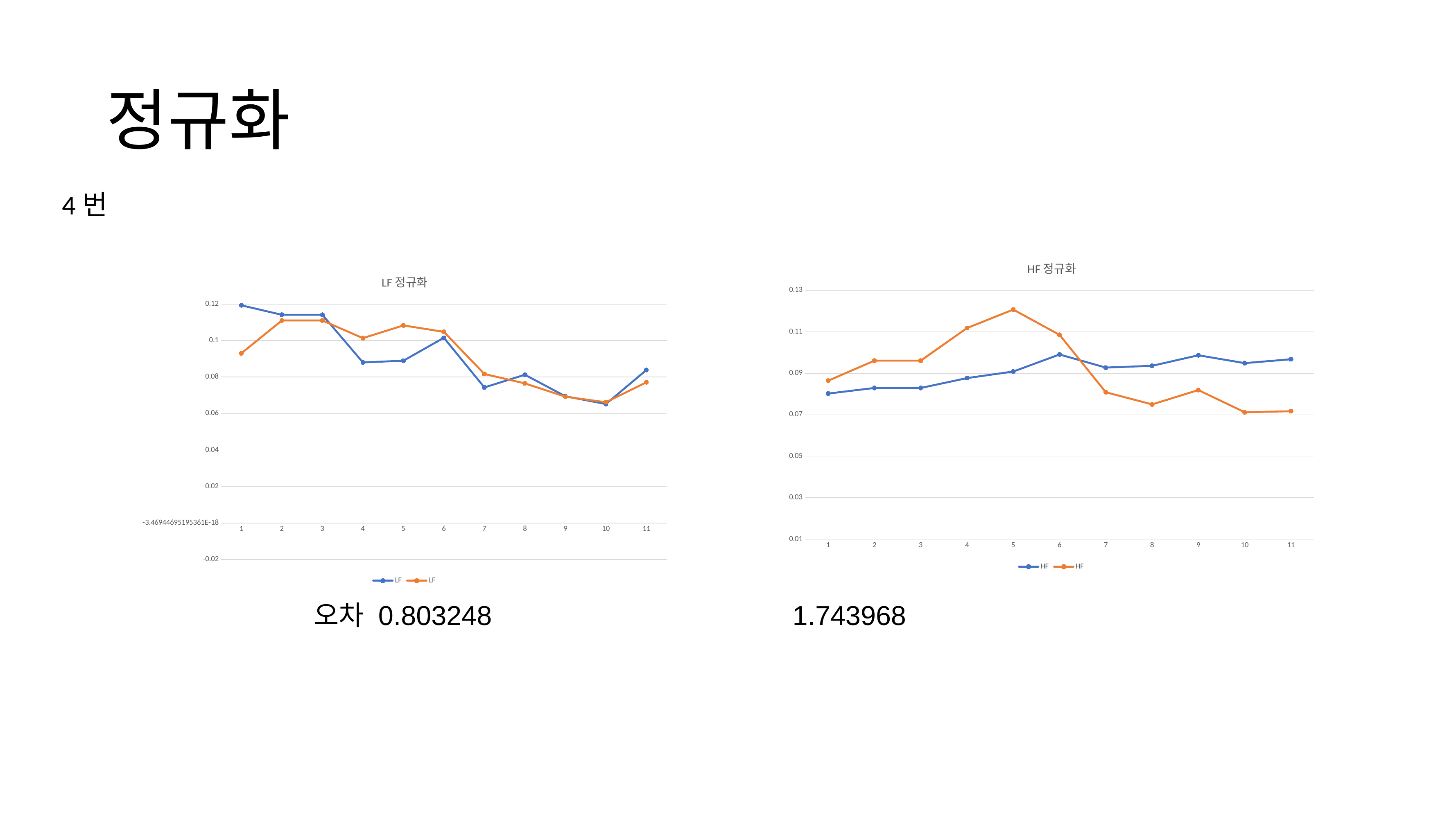

# 정규화
4번

### Chart: HF정규화

| Category | HF | HF |
|---|---|---|

### Chart: LF정규화

| Category | LF | LF |
|---|---|---|
오차 0.803248                                        1.743968